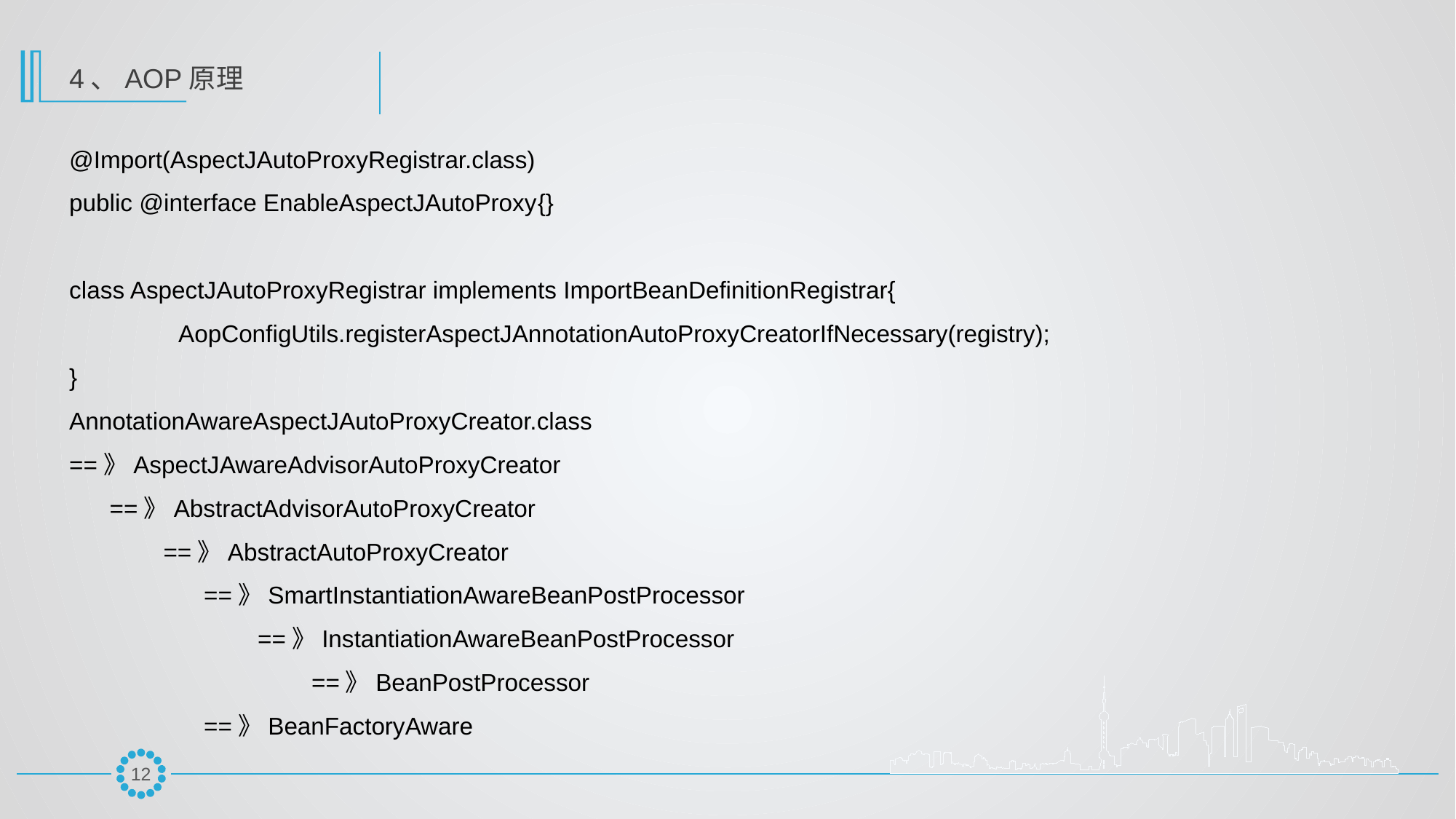

4、AOP原理
@Import(AspectJAutoProxyRegistrar.class)
public @interface EnableAspectJAutoProxy{}

class AspectJAutoProxyRegistrar implements ImportBeanDefinitionRegistrar{
	AopConfigUtils.registerAspectJAnnotationAutoProxyCreatorIfNecessary(registry);
}
AnnotationAwareAspectJAutoProxyCreator.class
==》AspectJAwareAdvisorAutoProxyCreator
      ==》AbstractAdvisorAutoProxyCreator
              ==》AbstractAutoProxyCreator
                    ==》SmartInstantiationAwareBeanPostProcessor
                            ==》InstantiationAwareBeanPostProcessor
                                    ==》BeanPostProcessor
                    ==》BeanFactoryAware
12